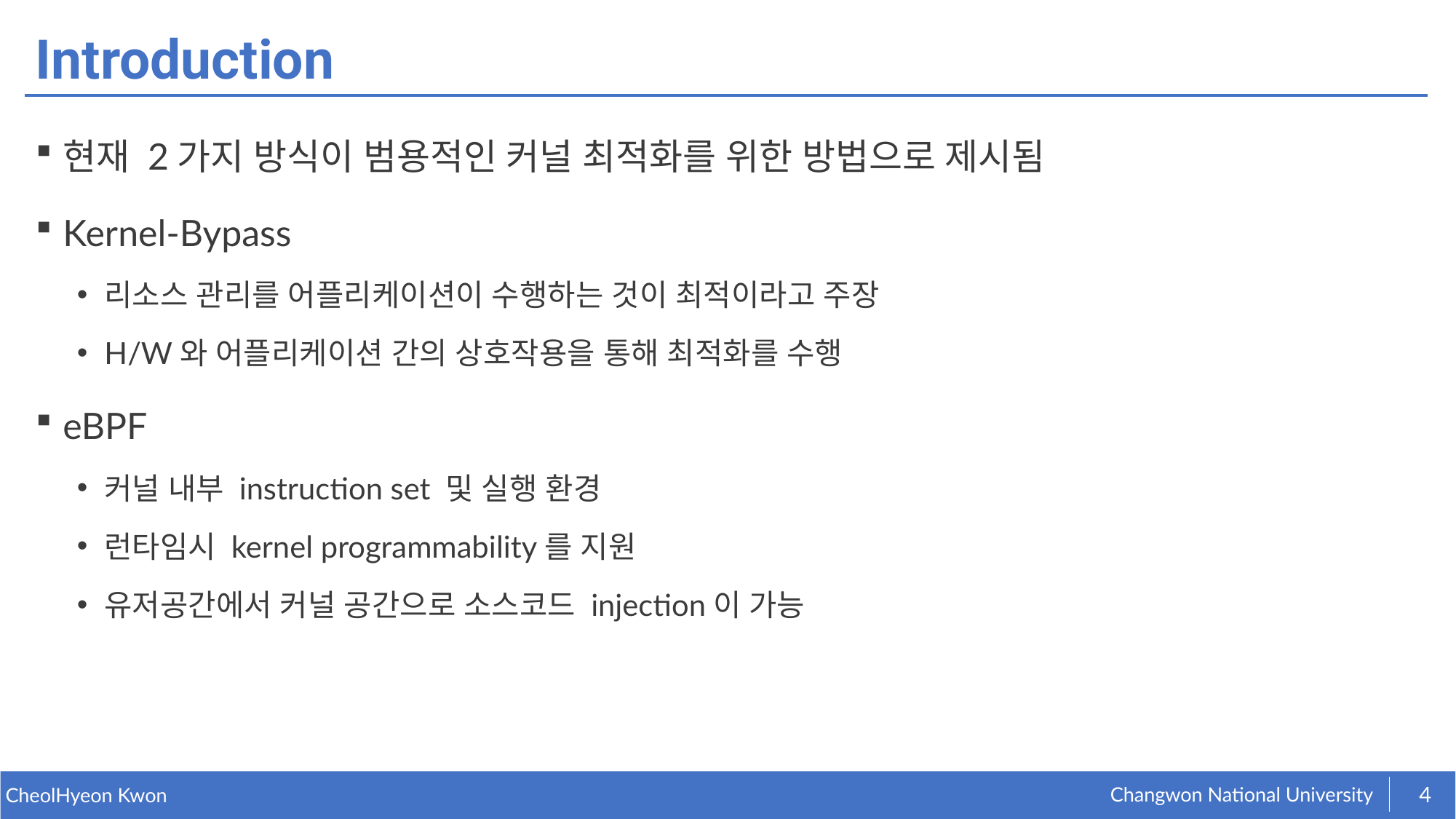

# Introduction
현재 2가지 방식이 범용적인 커널 최적화를 위한 방법으로 제시됨
Kernel-Bypass
리소스 관리를 어플리케이션이 수행하는 것이 최적이라고 주장
H/W와 어플리케이션 간의 상호작용을 통해 최적화를 수행
eBPF
커널 내부 instruction set 및 실행 환경
런타임시 kernel programmability를 지원
유저공간에서 커널 공간으로 소스코드 injection이 가능
4